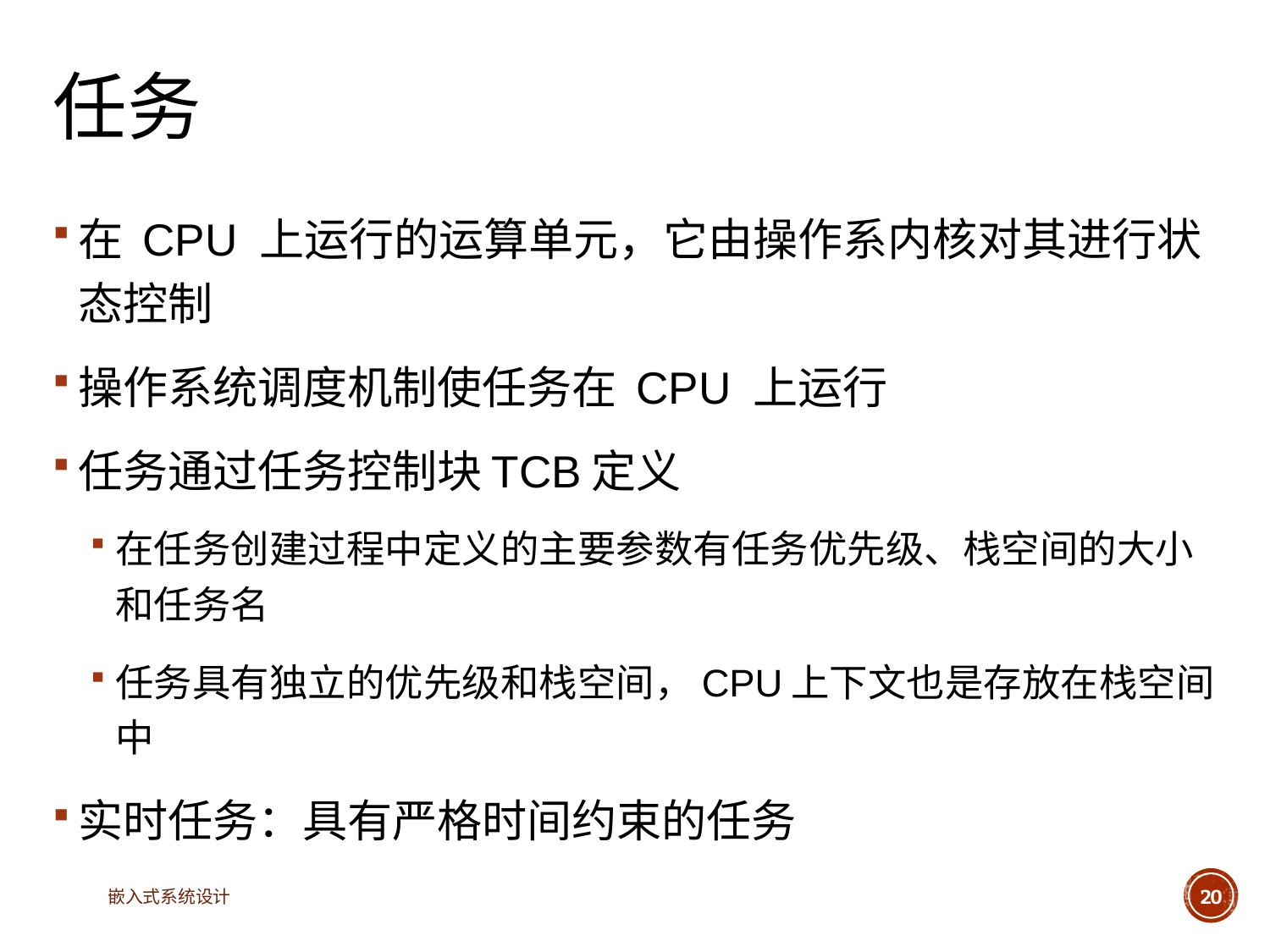

# 任务
在 CPU 上运行的运算单元，它由操作系内核对其进行状态控制
操作系统调度机制使任务在 CPU 上运行
任务通过任务控制块TCB定义
在任务创建过程中定义的主要参数有任务优先级、栈空间的大小和任务名
任务具有独立的优先级和栈空间，CPU上下文也是存放在栈空间中
实时任务：具有严格时间约束的任务

嵌入式系统设计
20